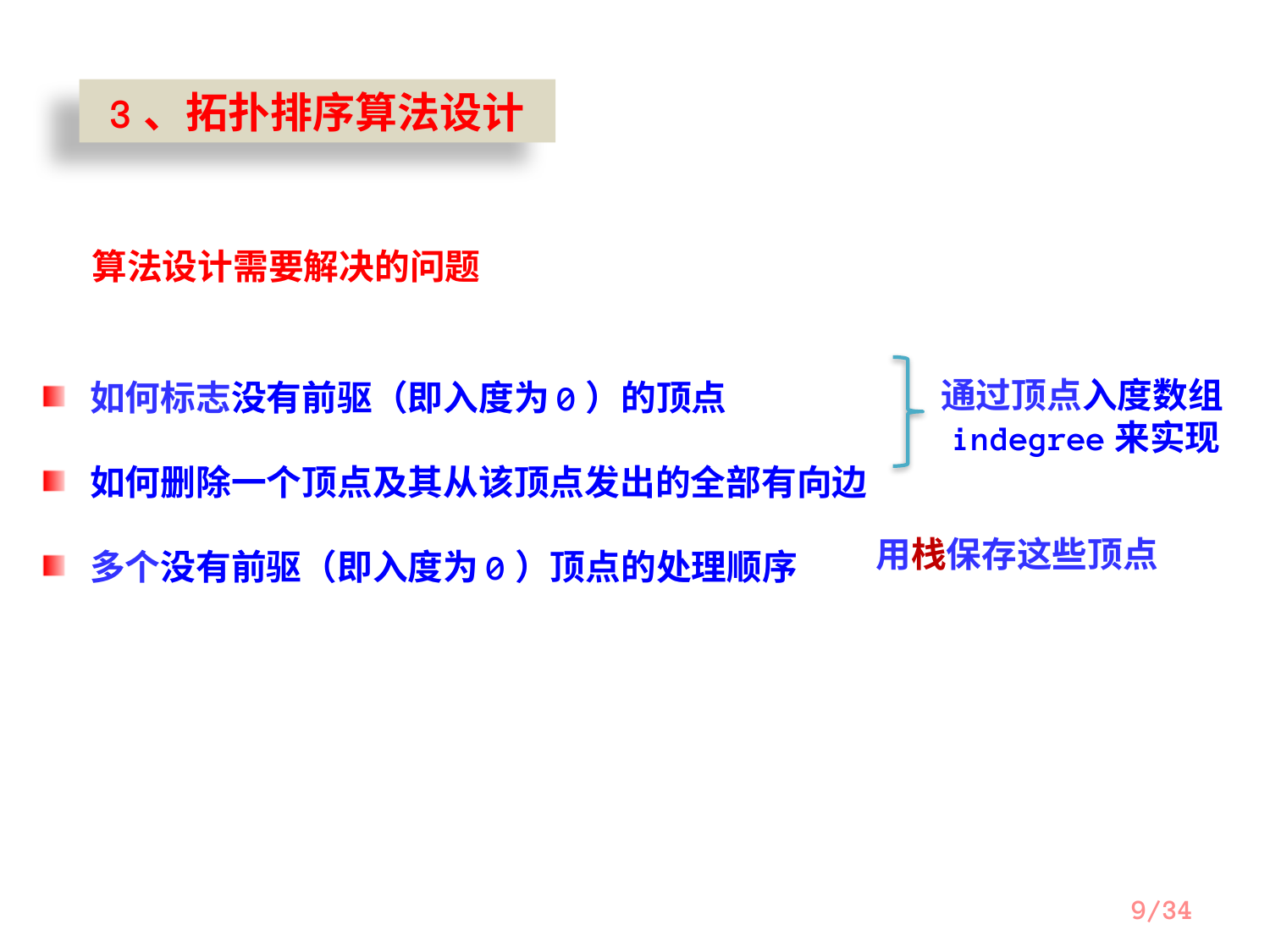

3、拓扑排序算法设计
算法设计需要解决的问题
如何标志没有前驱（即入度为0）的顶点
如何删除一个顶点及其从该顶点发出的全部有向边
多个没有前驱（即入度为0）顶点的处理顺序

通过顶点入度数组indegree来实现
用栈保存这些顶点
9/34